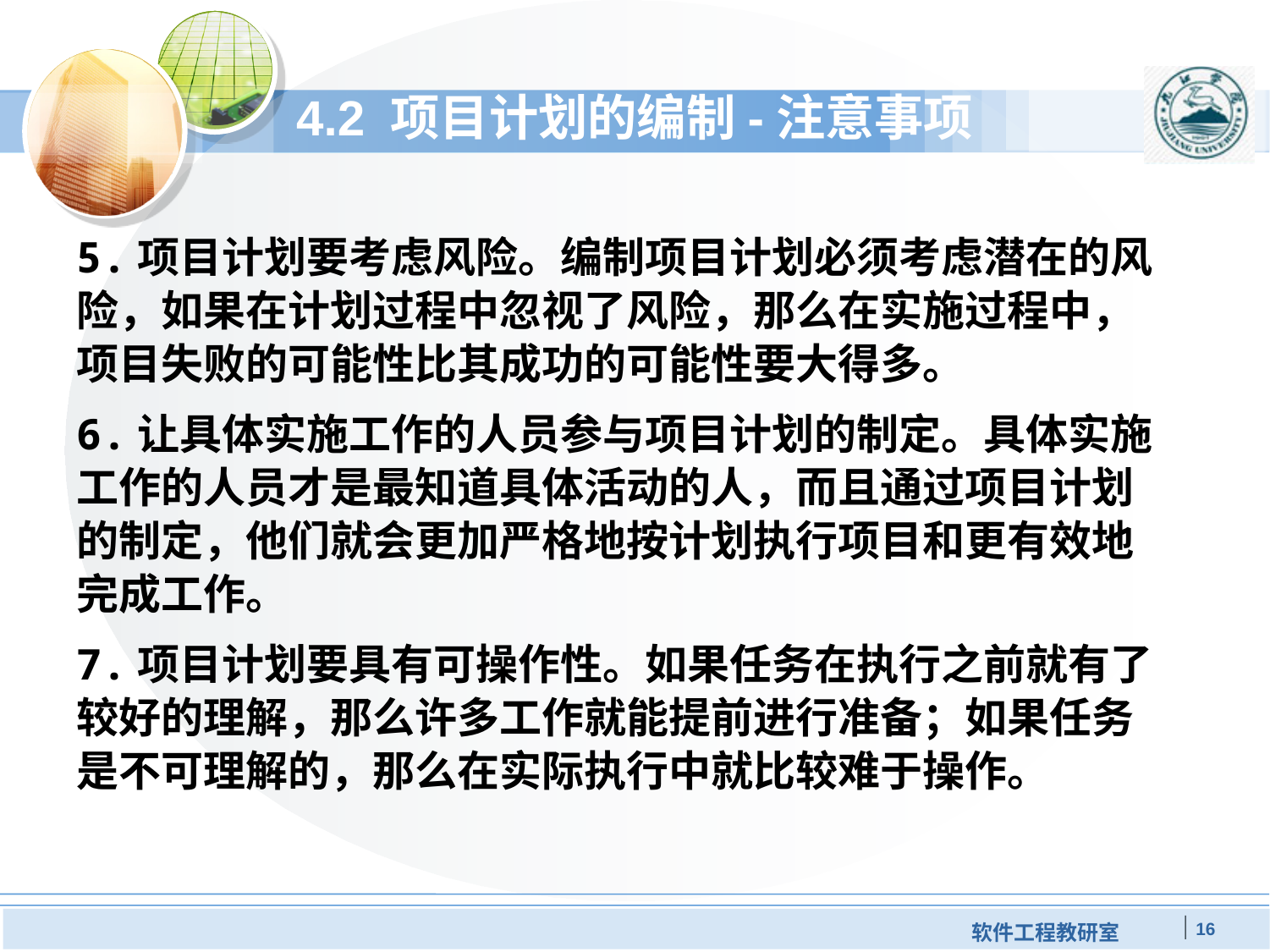

# 4.2 项目计划的编制-注意事项
5.项目计划要考虑风险。编制项目计划必须考虑潜在的风险，如果在计划过程中忽视了风险，那么在实施过程中，项目失败的可能性比其成功的可能性要大得多。
6.让具体实施工作的人员参与项目计划的制定。具体实施工作的人员才是最知道具体活动的人，而且通过项目计划的制定，他们就会更加严格地按计划执行项目和更有效地完成工作。
7.项目计划要具有可操作性。如果任务在执行之前就有了较好的理解，那么许多工作就能提前进行准备；如果任务是不可理解的，那么在实际执行中就比较难于操作。